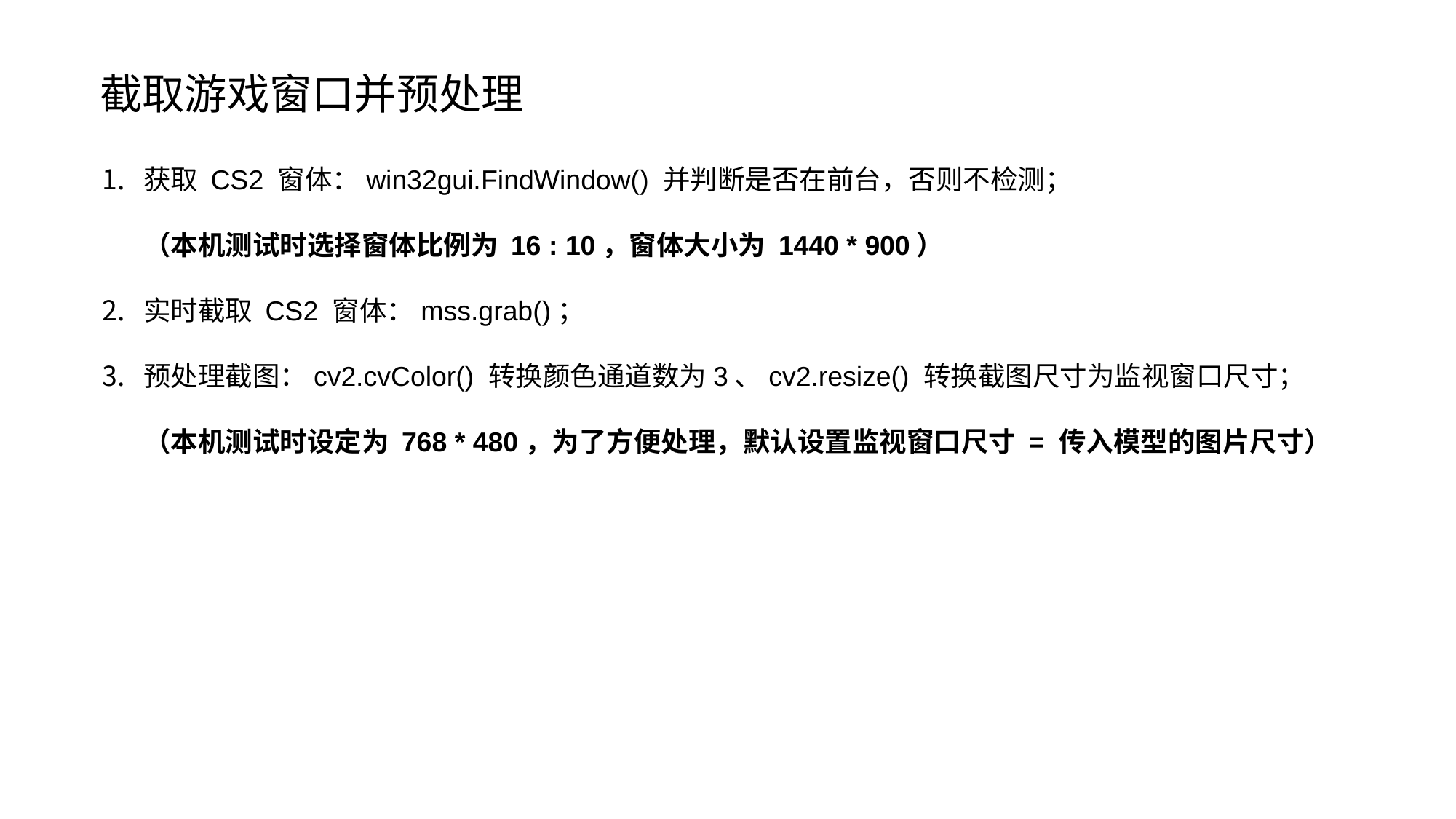

截取游戏窗口并预处理
获取 CS2 窗体：win32gui.FindWindow() 并判断是否在前台，否则不检测；
（本机测试时选择窗体比例为 16 : 10，窗体大小为 1440 * 900）

实时截取 CS2 窗体：mss.grab()；

预处理截图：cv2.cvColor() 转换颜色通道数为3、cv2.resize() 转换截图尺寸为监视窗口尺寸；
（本机测试时设定为 768 * 480，为了方便处理，默认设置监视窗口尺寸 = 传入模型的图片尺寸）